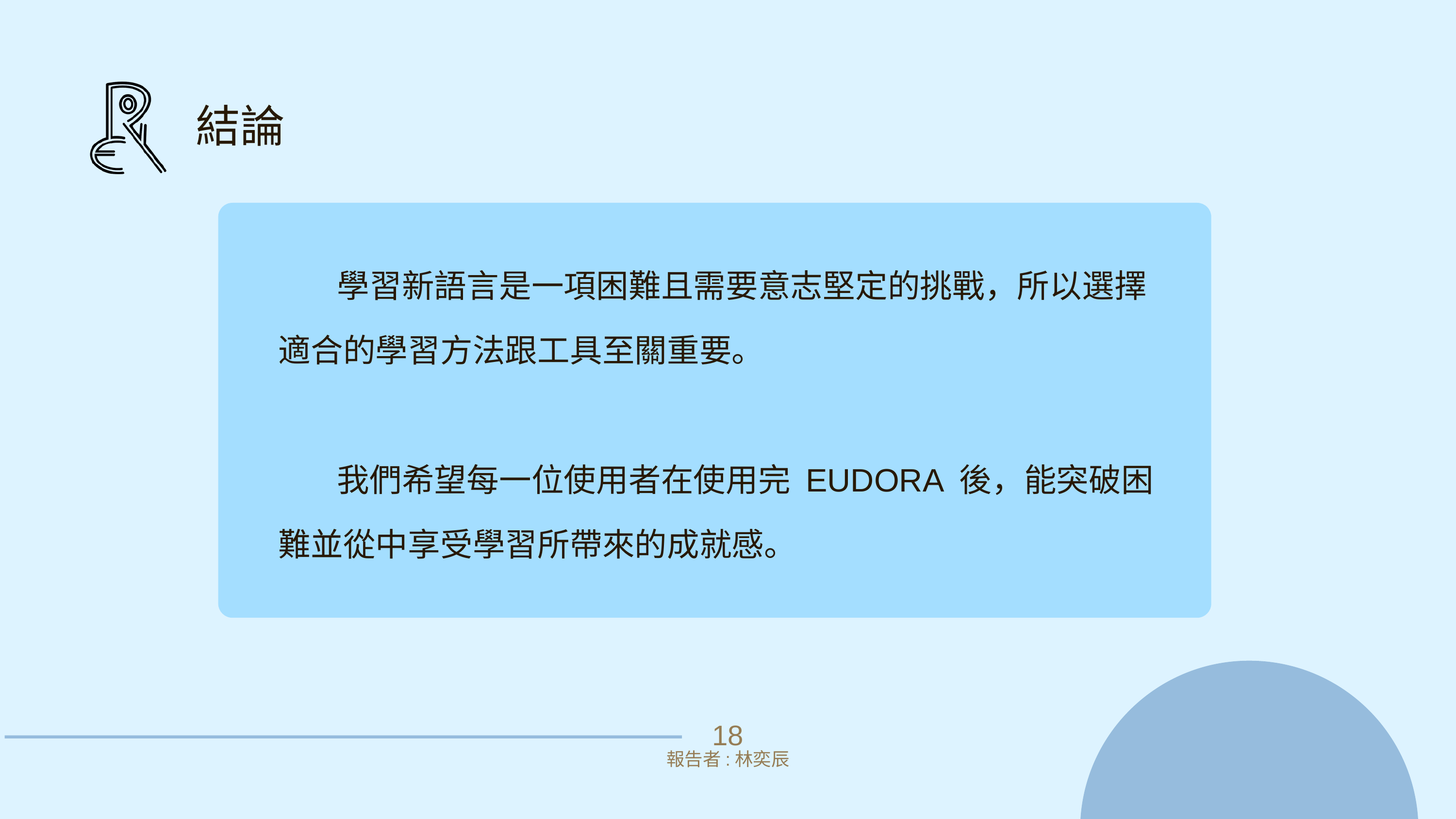

結論

       學習新語言是一項困難且需要意志堅定的挑戰，所以選擇適合的學習方法跟工具至關重要。

       我們希望每一位使用者在使用完 EUDORA 後，能突破困難並從中享受學習所帶來的成就感。

18
報告者:林奕辰